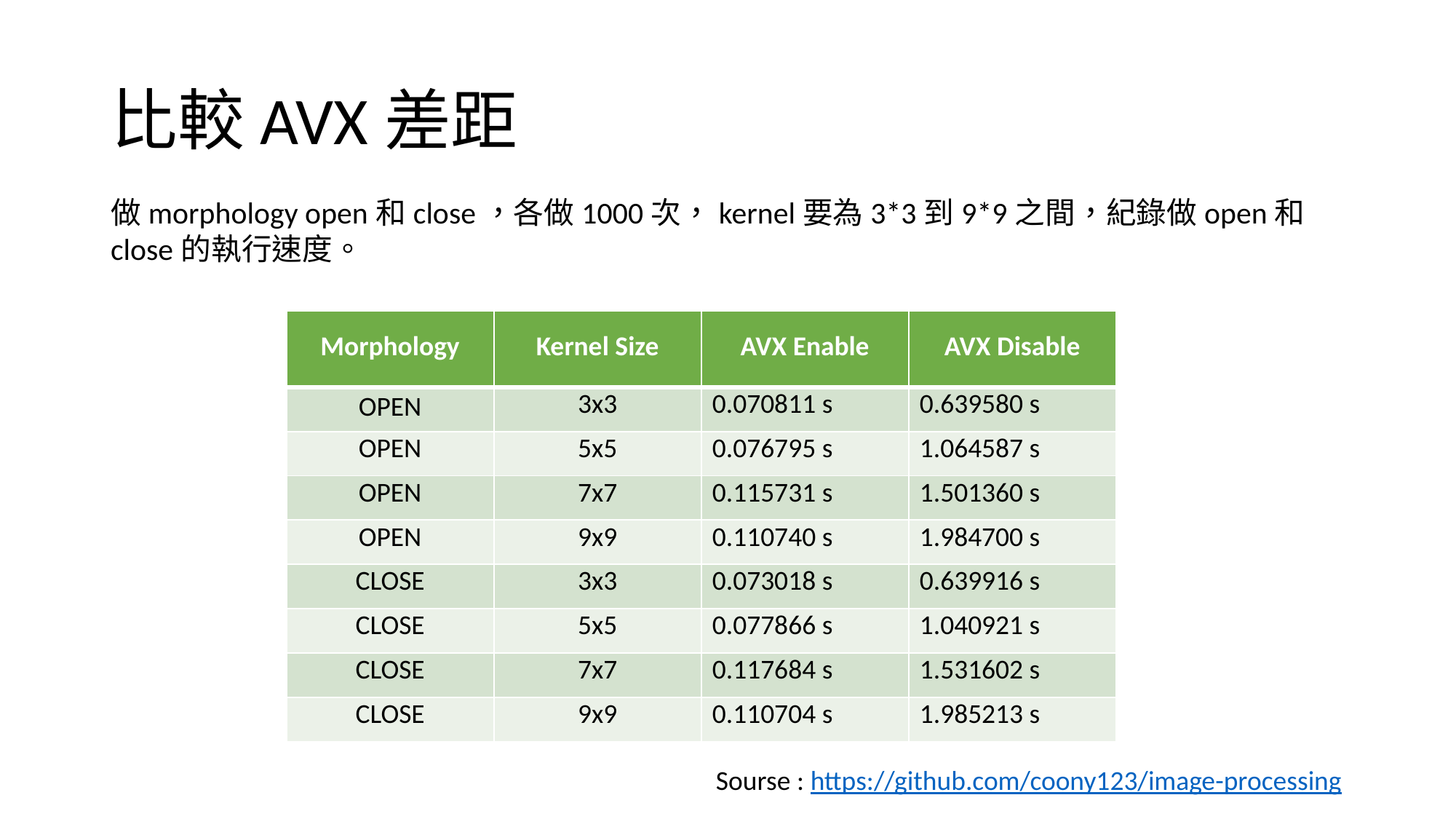

# 比較AVX差距
做morphology open和close，各做1000次，kernel要為3*3到9*9之間，紀錄做open和close的執行速度。
| Morphology | Kernel Size | AVX Enable | AVX Disable |
| --- | --- | --- | --- |
| OPEN | 3x3 | 0.070811 s | 0.639580 s |
| OPEN | 5x5 | 0.076795 s | 1.064587 s |
| OPEN | 7x7 | 0.115731 s | 1.501360 s |
| OPEN | 9x9 | 0.110740 s | 1.984700 s |
| CLOSE | 3x3 | 0.073018 s | 0.639916 s |
| CLOSE | 5x5 | 0.077866 s | 1.040921 s |
| CLOSE | 7x7 | 0.117684 s | 1.531602 s |
| CLOSE | 9x9 | 0.110704 s | 1.985213 s |
Sourse : https://github.com/coony123/image-processing